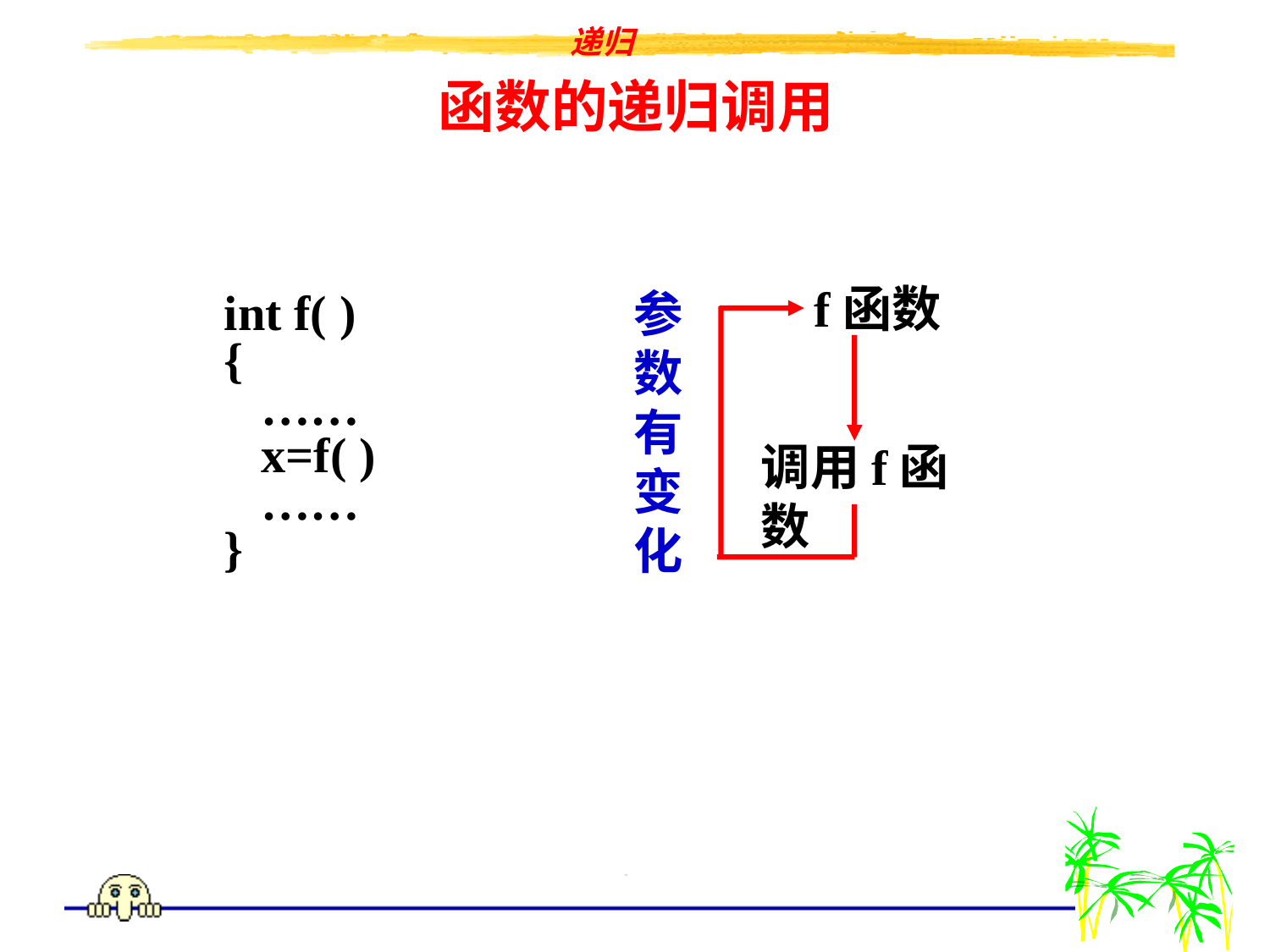

函数的递归调用
f函数
参数有变化
int f( )
{
   ……
   x=f( )
   ……
}

调用f函数